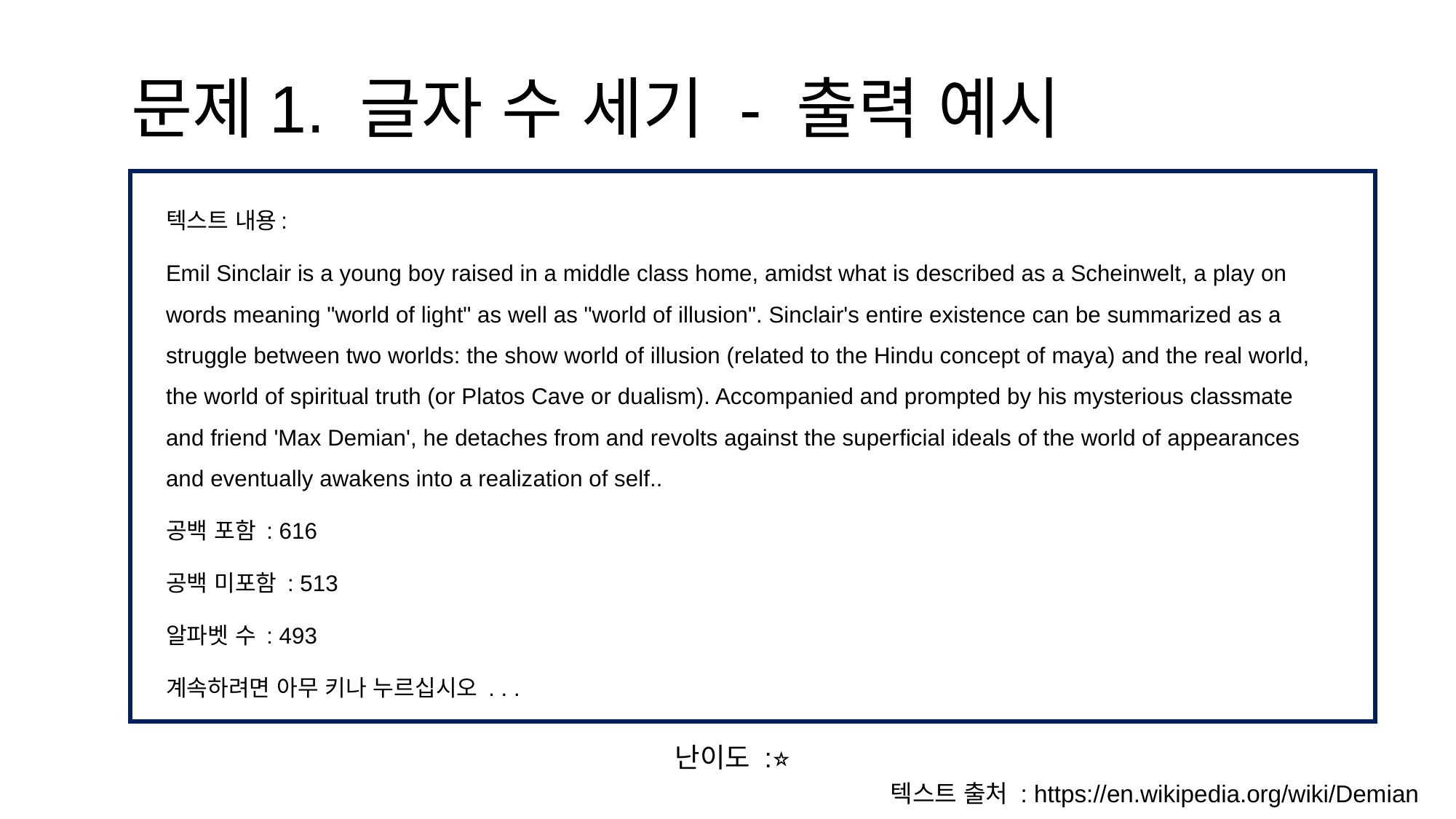

# 문제1. 글자 수 세기 - 출력 예시

텍스트 내용:
Emil Sinclair is a young boy raised in a middle class home, amidst what is described as a Scheinwelt, a play on words meaning "world of light" as well as "world of illusion". Sinclair's entire existence can be summarized as a struggle between two worlds: the show world of illusion (related to the Hindu concept of maya) and the real world, the world of spiritual truth (or Platos Cave or dualism). Accompanied and prompted by his mysterious classmate and friend 'Max Demian', he detaches from and revolts against the superficial ideals of the world of appearances and eventually awakens into a realization of self..
공백 포함 : 616
공백 미포함 : 513
알파벳 수 : 493
계속하려면 아무 키나 누르십시오 . . .
난이도 :⭐
텍스트 출처 : https://en.wikipedia.org/wiki/Demian